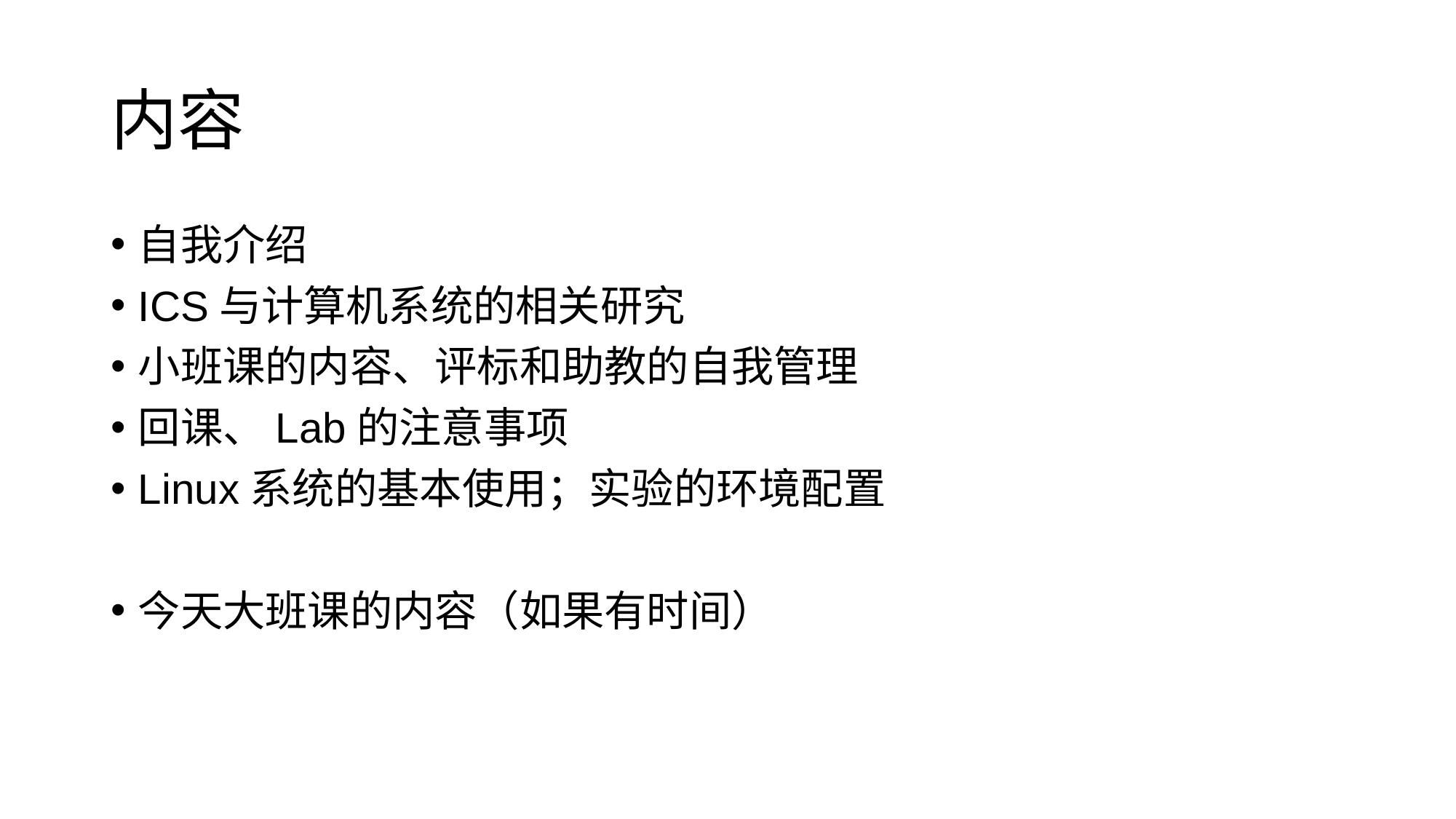

# 内容
自我介绍
ICS与计算机系统的相关研究
小班课的内容、评标和助教的自我管理
回课、Lab的注意事项
Linux系统的基本使用；实验的环境配置

今天大班课的内容（如果有时间）